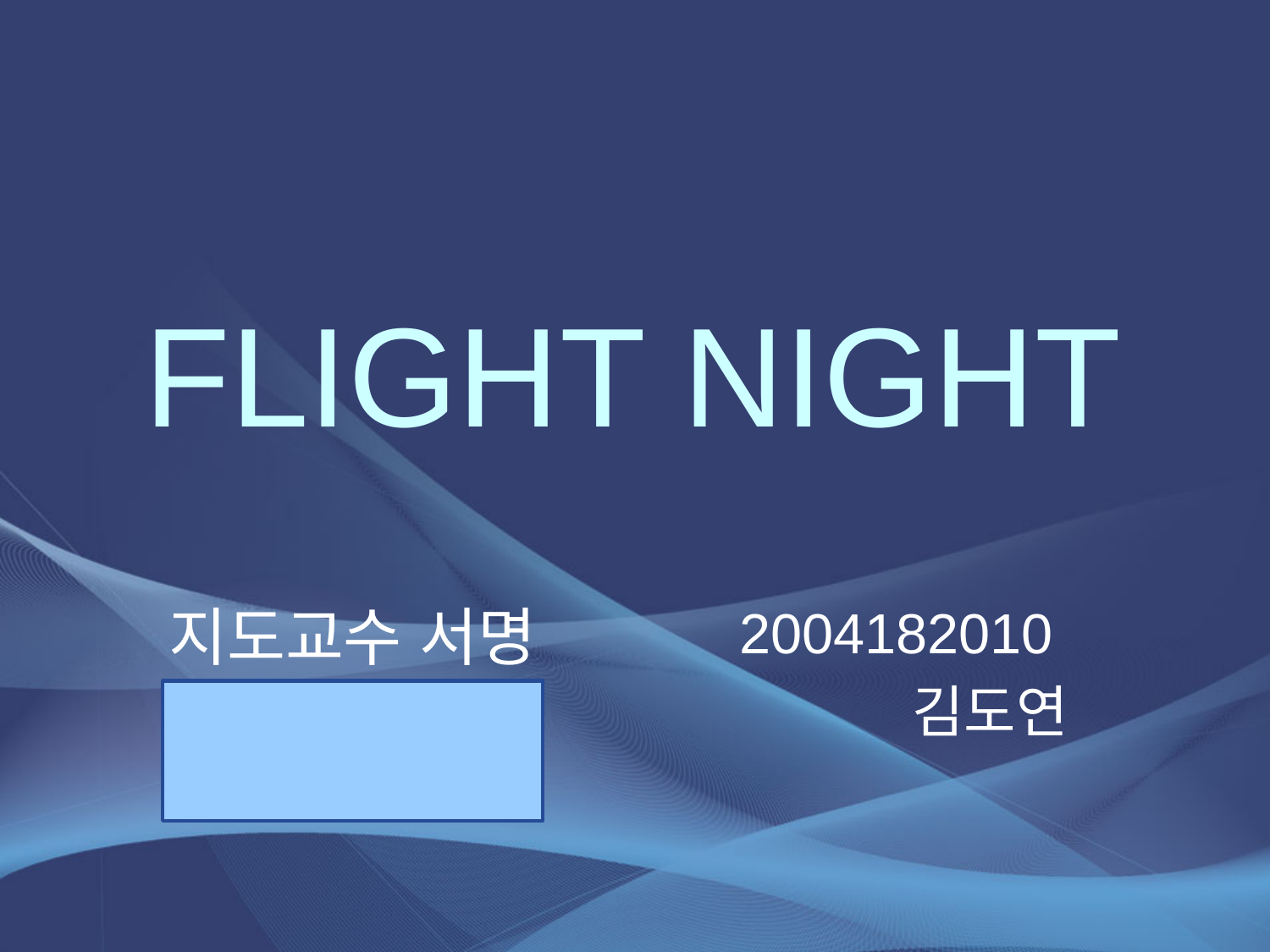

# FLIGHT NIGHT
지도교수 서명
2004182010
김도연